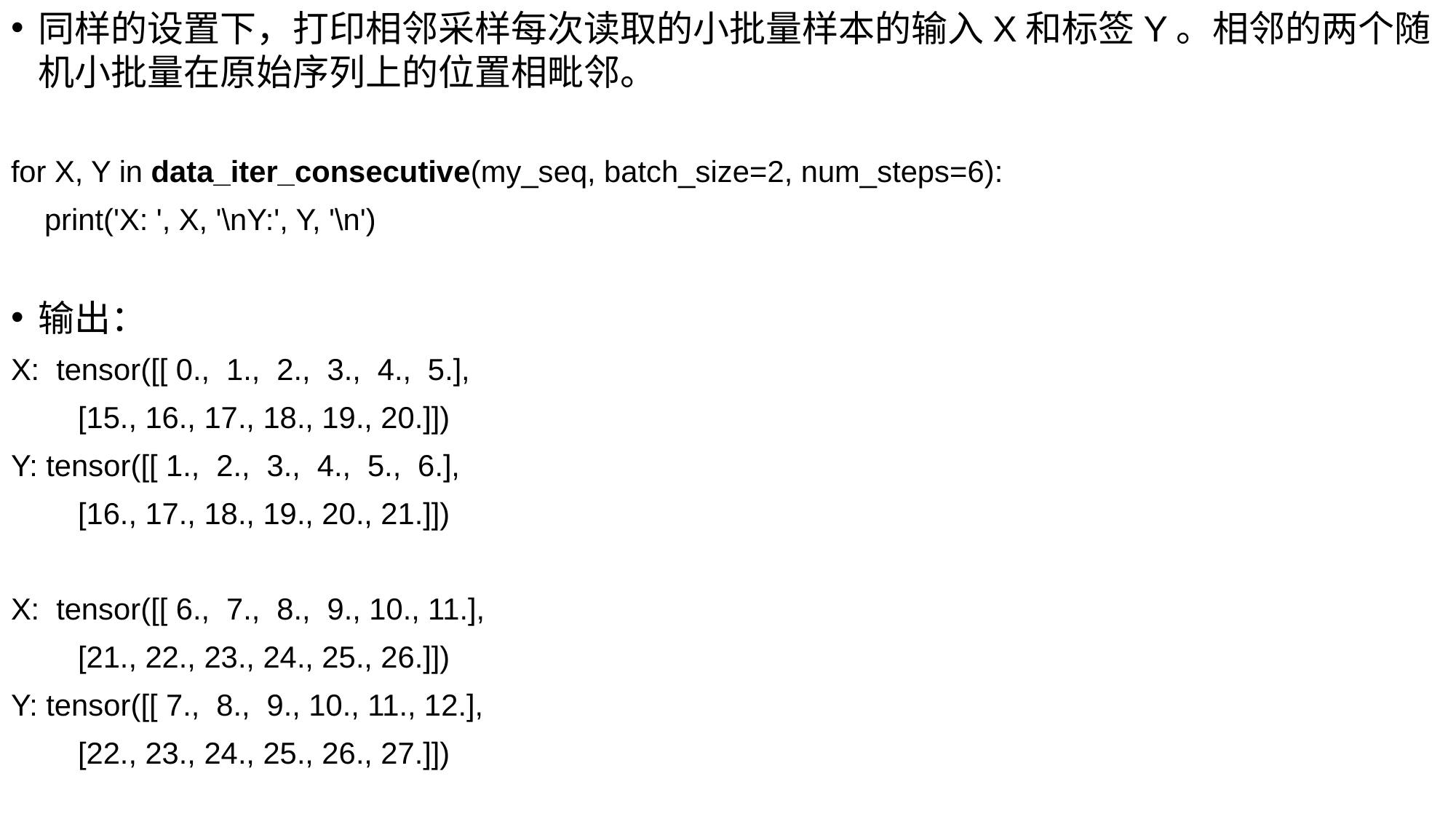

同样的设置下，打印相邻采样每次读取的小批量样本的输入X和标签Y。相邻的两个随机小批量在原始序列上的位置相毗邻。

for X, Y in data_iter_consecutive(my_seq, batch_size=2, num_steps=6):
    print('X: ', X, '\nY:', Y, '\n')

输出：
X:  tensor([[ 0.,  1.,  2.,  3.,  4.,  5.],
        [15., 16., 17., 18., 19., 20.]])
Y: tensor([[ 1.,  2.,  3.,  4.,  5.,  6.],
        [16., 17., 18., 19., 20., 21.]])

X:  tensor([[ 6.,  7.,  8.,  9., 10., 11.],
        [21., 22., 23., 24., 25., 26.]])
Y: tensor([[ 7.,  8.,  9., 10., 11., 12.],
        [22., 23., 24., 25., 26., 27.]])